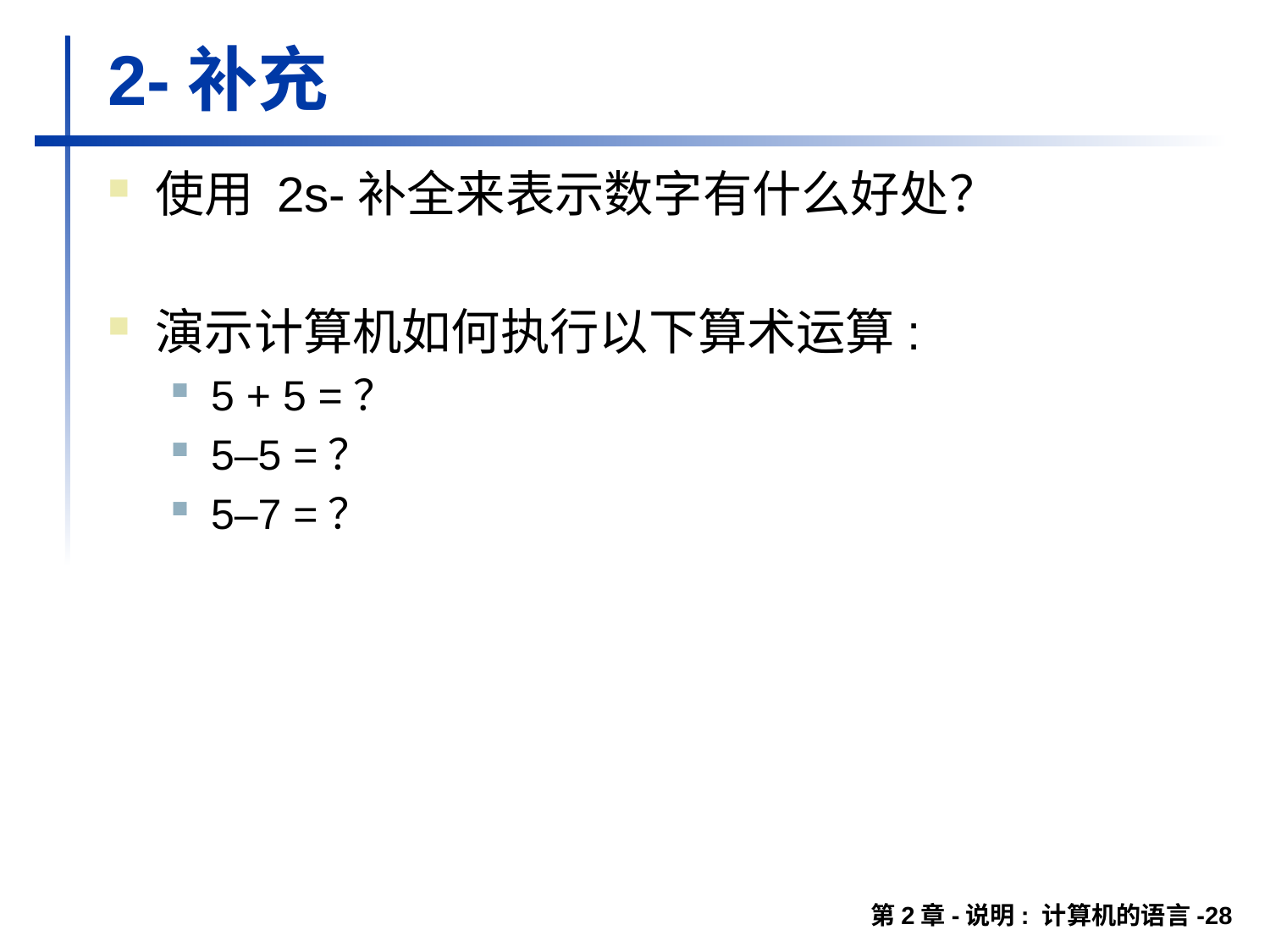

# 2-补充
使用 2s-补全来表示数字有什么好处？

演示计算机如何执行以下算术运算:
5 + 5 =？
5–5 =？
5–7 =？
第2章-说明: 计算机的语言-28